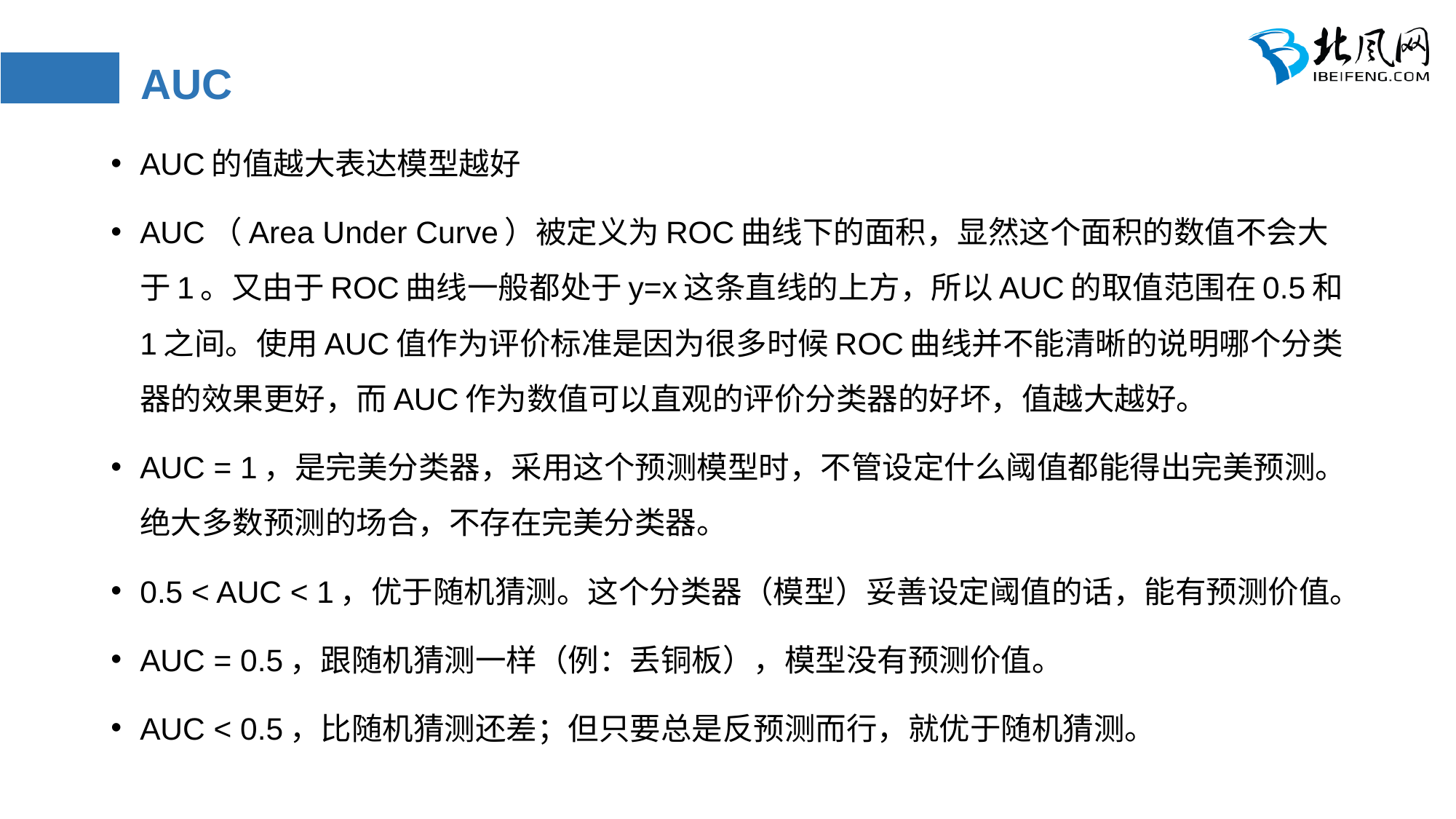

# AUC
AUC的值越大表达模型越好
AUC（Area Under Curve）被定义为ROC曲线下的面积，显然这个面积的数值不会大于1。又由于ROC曲线一般都处于y=x这条直线的上方，所以AUC的取值范围在0.5和1之间。使用AUC值作为评价标准是因为很多时候ROC曲线并不能清晰的说明哪个分类器的效果更好，而AUC作为数值可以直观的评价分类器的好坏，值越大越好。
AUC = 1，是完美分类器，采用这个预测模型时，不管设定什么阈值都能得出完美预测。绝大多数预测的场合，不存在完美分类器。
0.5 < AUC < 1，优于随机猜测。这个分类器（模型）妥善设定阈值的话，能有预测价值。
AUC = 0.5，跟随机猜测一样（例：丢铜板），模型没有预测价值。
AUC < 0.5，比随机猜测还差；但只要总是反预测而行，就优于随机猜测。